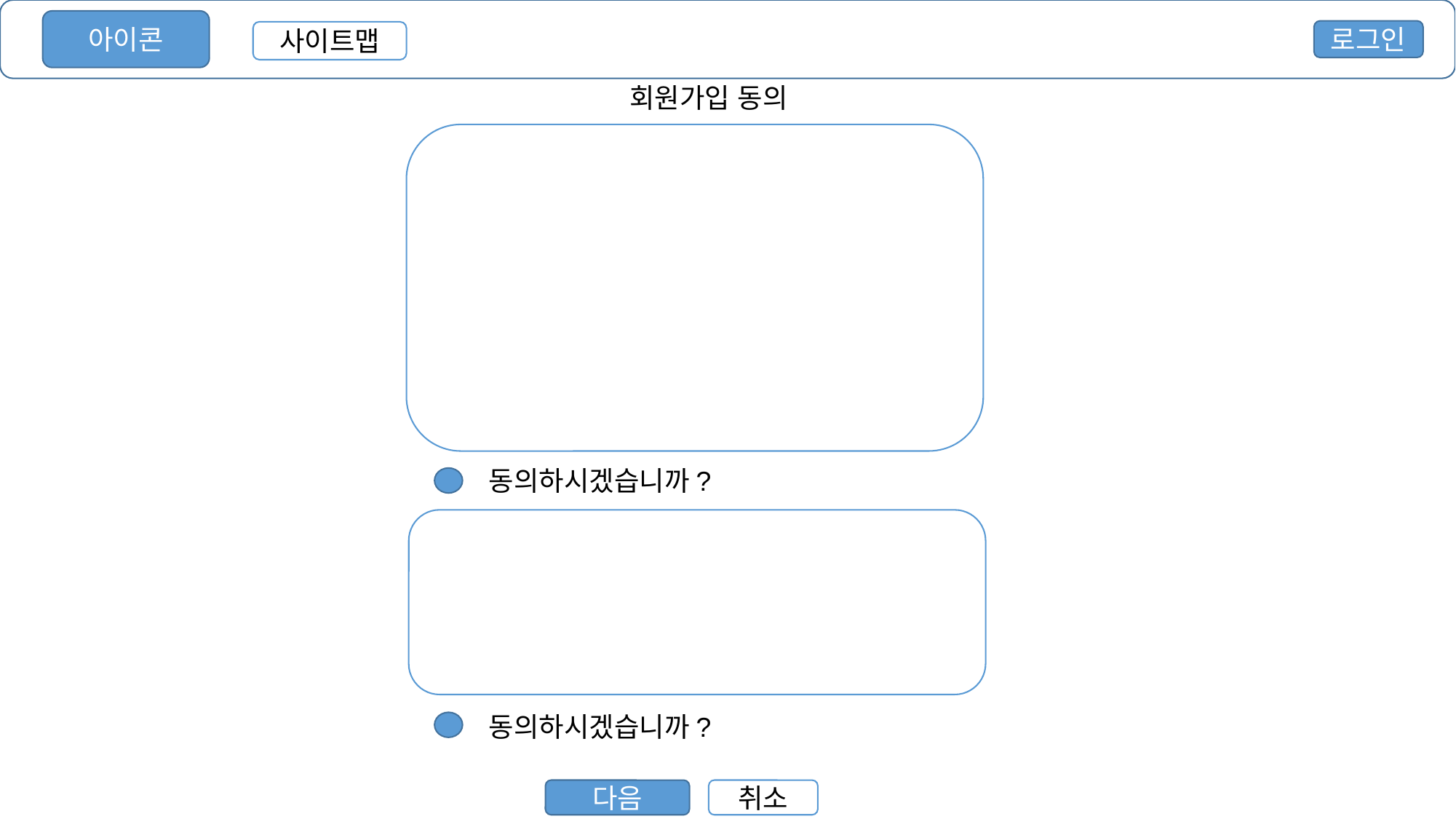

아이콘
로그인
사이트맵
회원가입 동의

동의하시겠습니까?

동의하시겠습니까?

다음
취소